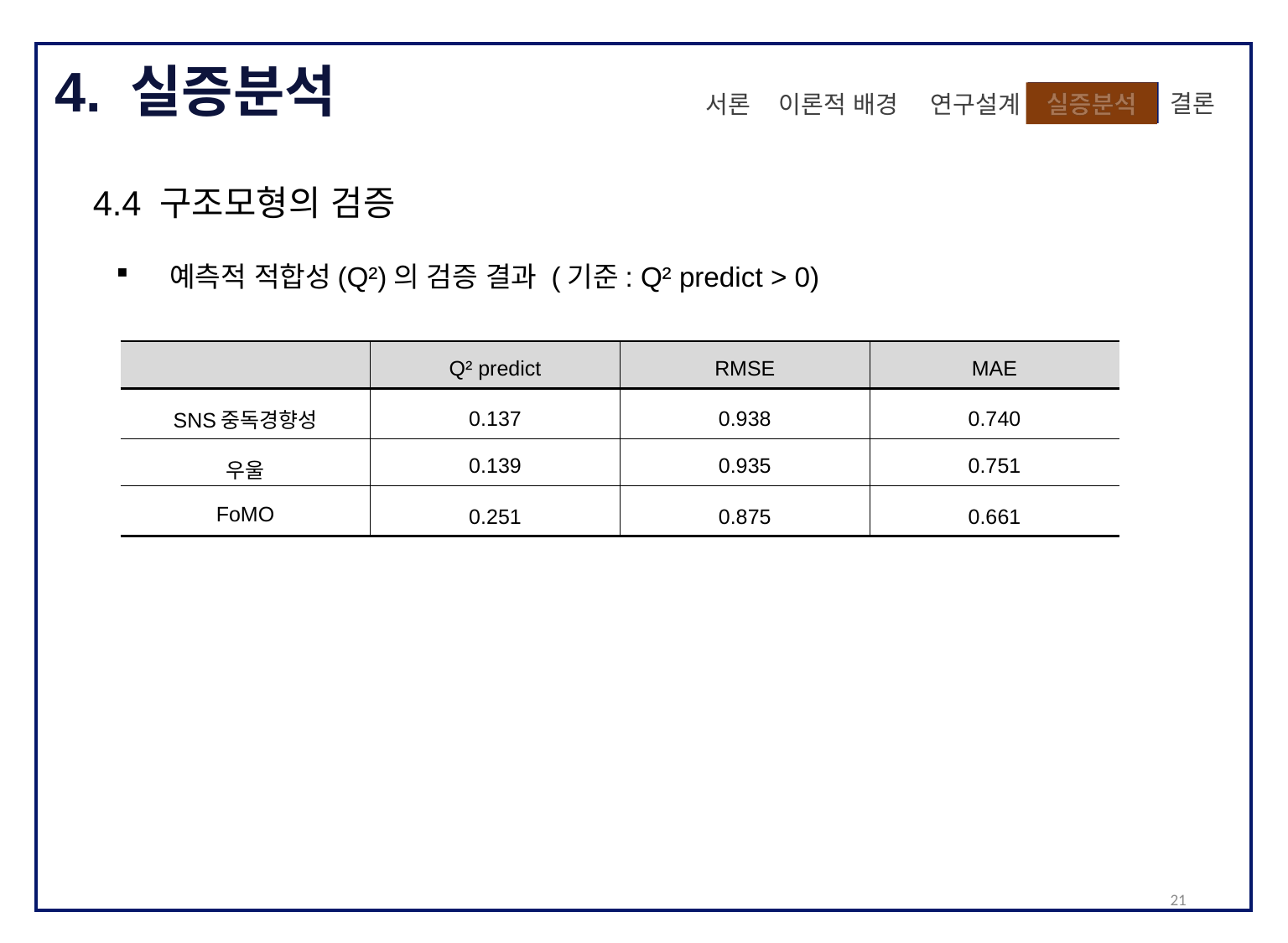

4. 실증분석

 결론
이론적 배경
실증분석
 연구설계
서론
4.4 구조모형의 검증
 예측적 적합성(Q²)의 검증 결과 (기준: Q² predict > 0)
|  | Q² predict | RMSE | MAE |
| --- | --- | --- | --- |
| SNS중독경향성 | 0.137 | 0.938 | 0.740 |
| 우울 | 0.139 | 0.935 | 0.751 |
| FoMO | 0.251 | 0.875 | 0.661 |
21